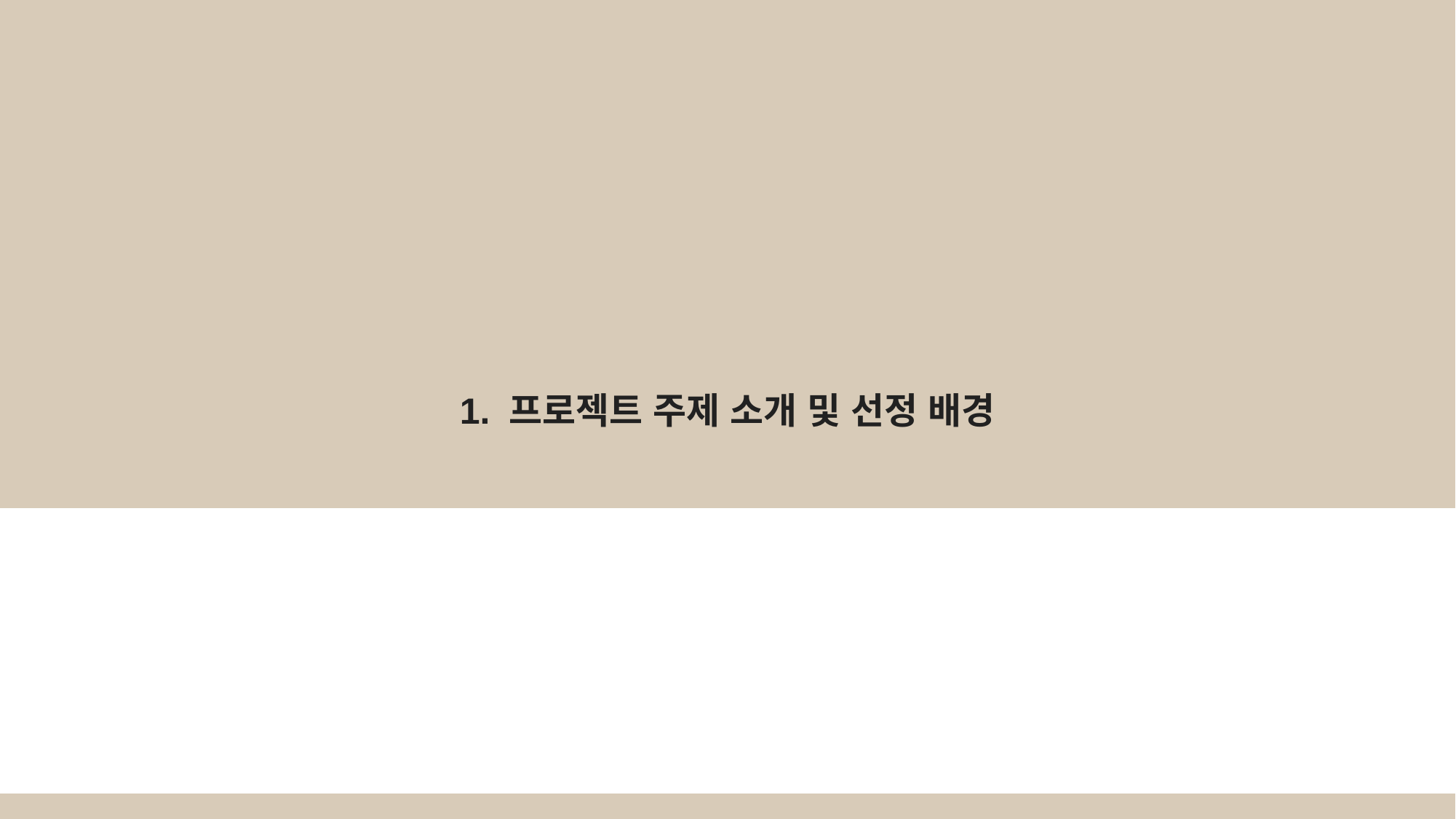

1. 프로젝트 주제 소개 및 선정 배경